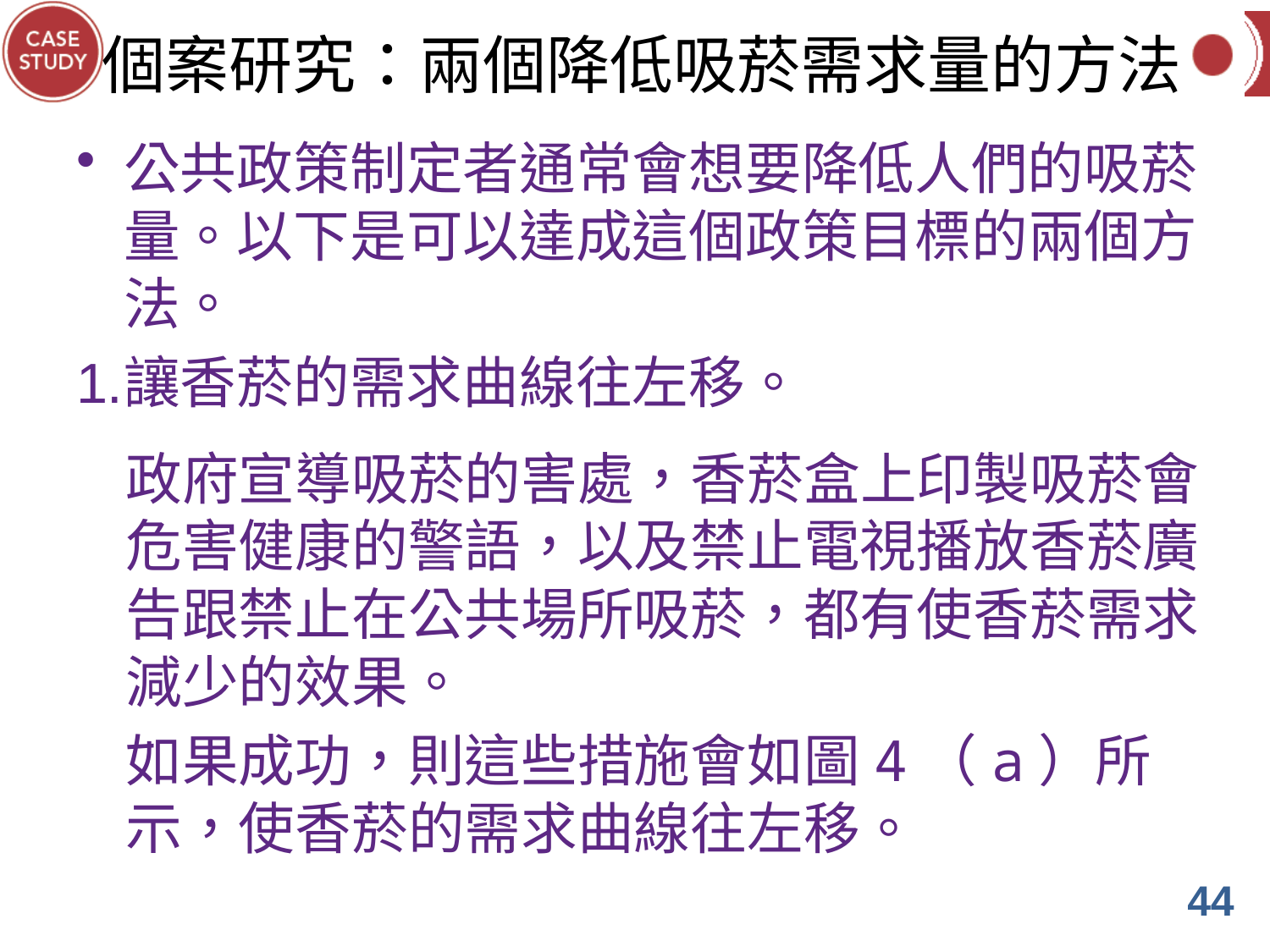

# 個案研究：兩個降低吸菸需求量的方法
公共政策制定者通常會想要降低人們的吸菸量。以下是可以達成這個政策目標的兩個方法。
讓香菸的需求曲線往左移。

政府宣導吸菸的害處，香菸盒上印製吸菸會危害健康的警語，以及禁止電視播放香菸廣告跟禁止在公共場所吸菸，都有使香菸需求減少的效果。
如果成功，則這些措施會如圖4（a）所示，使香菸的需求曲線往左移。
44